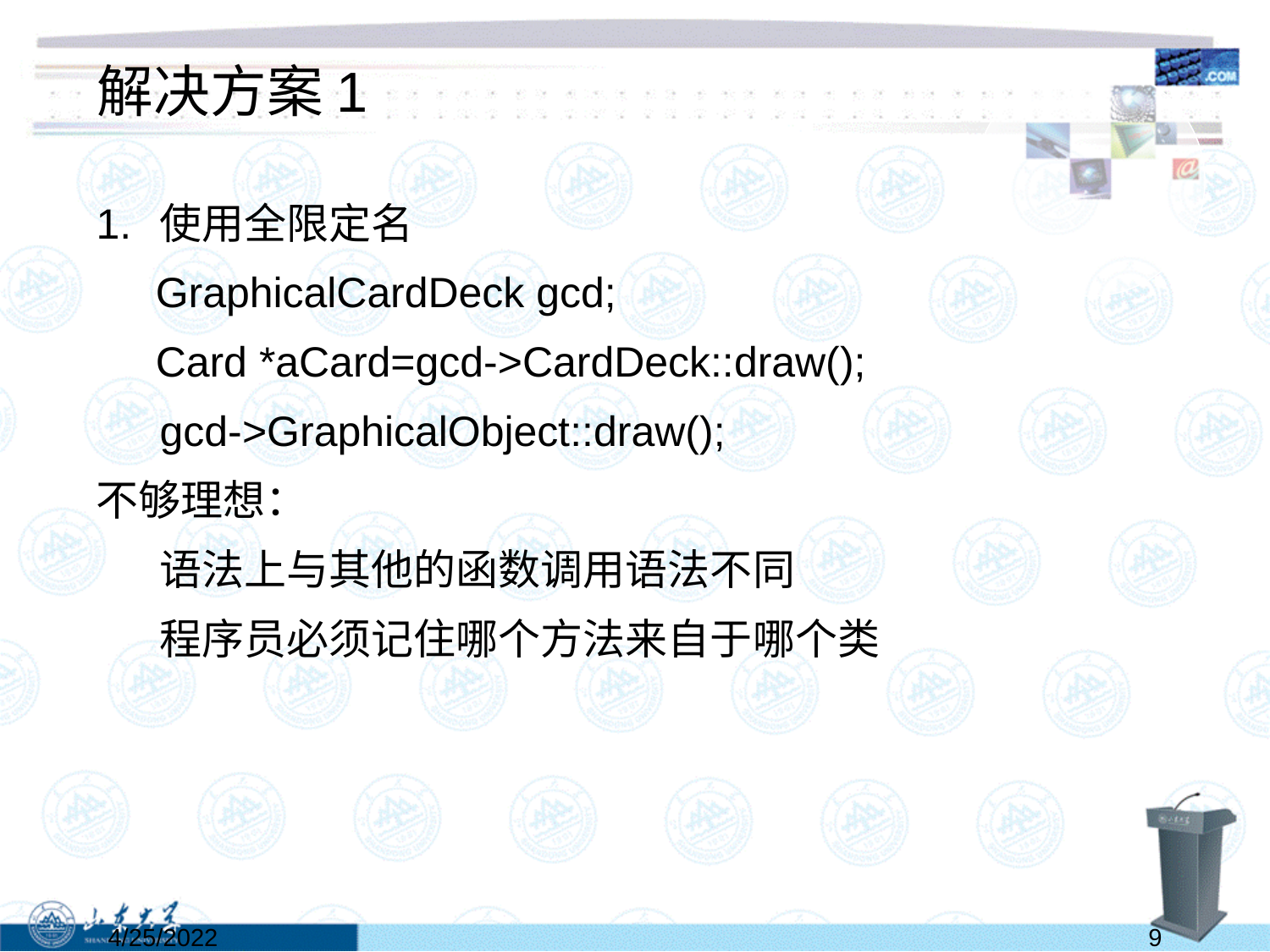

# 解决方案1
使用全限定名
     GraphicalCardDeck gcd;
     Card *aCard=gcd->CardDeck::draw();
	gcd->GraphicalObject::draw();
不够理想：
	语法上与其他的函数调用语法不同
	程序员必须记住哪个方法来自于哪个类
4/25/2022
9